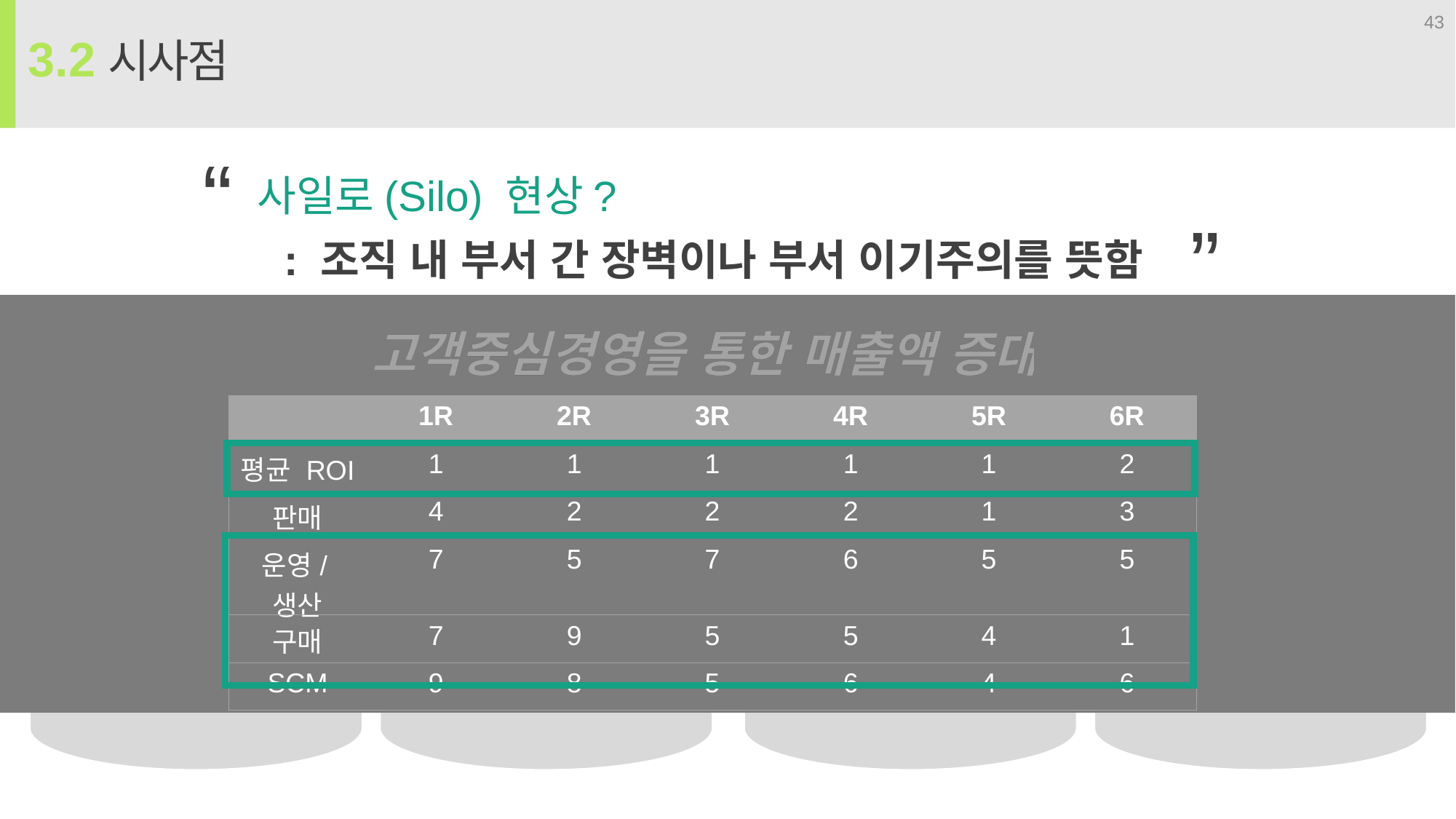

43
3.2
시사점
“
사일로(Silo) 현상?
”
 : 조직 내 부서 간 장벽이나 부서 이기주의를 뜻함

고객중심경영을 통한 매출액 증대

|  | 1R | 2R | 3R | 4R | 5R | 6R |
| --- | --- | --- | --- | --- | --- | --- |
| 평균 ROI | 1 | 1 | 1 | 1 | 1 | 2 |
| 판매 | 4 | 2 | 2 | 2 | 1 | 3 |
| 운영/생산 | 7 | 5 | 7 | 6 | 5 | 5 |
| 구매 | 7 | 9 | 5 | 5 | 4 | 1 |
| SCM | 9 | 8 | 5 | 6 | 4 | 6 |

구매
운영/생산
판매
SCM
공급업체 납품 신뢰성
원자재 거절(불량)
원자재비
원자재 창고의 공간 활용률
완제품 창고의 공간 활용률
생산계획준수율
주문 라인품목 서비스수준
제품 진부화
총이익
원자재 가용성
원자재 재고
완제품 재고